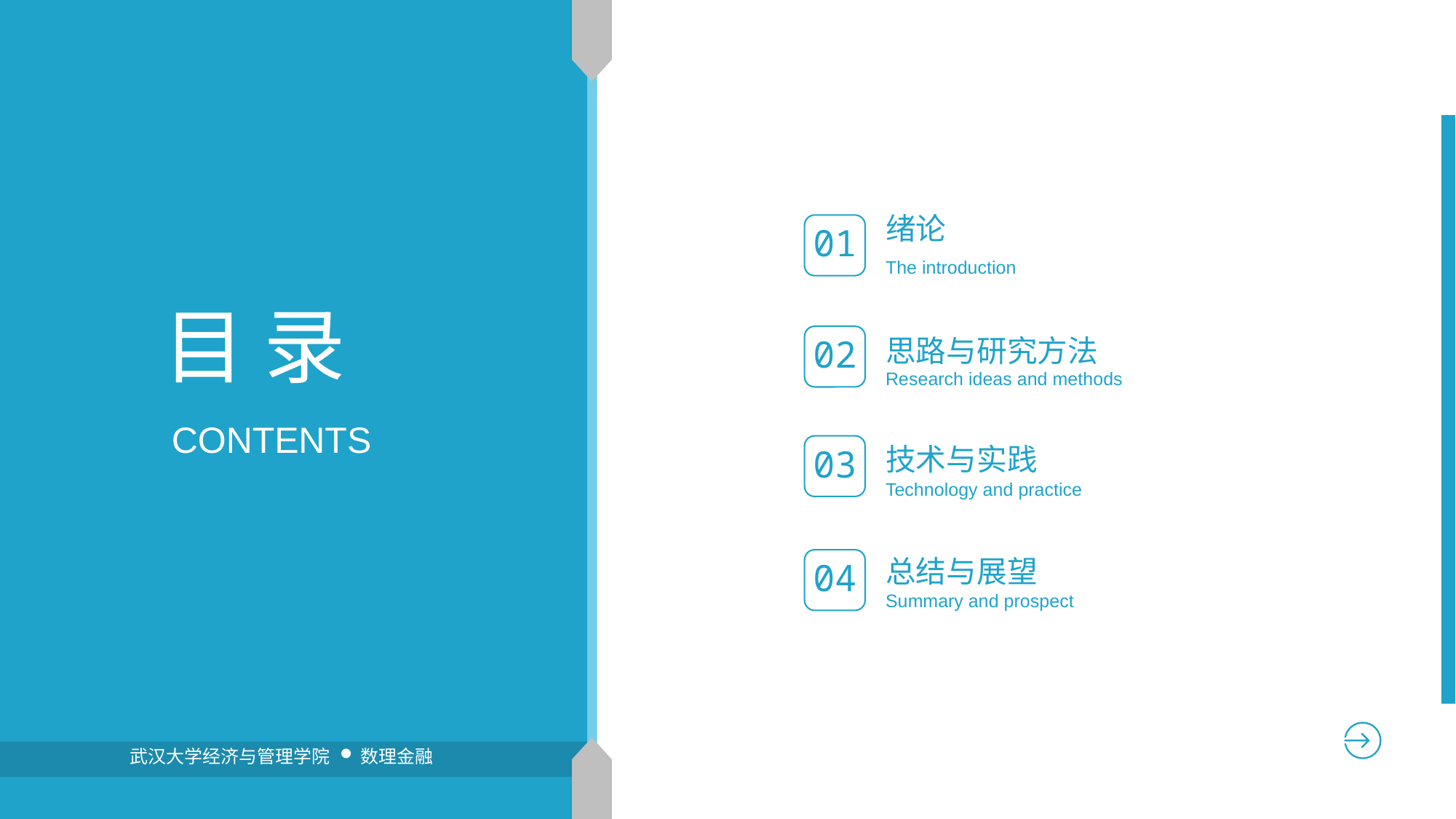

绪论

01
The introduction
目 录
思路与研究方法

02
Research ideas and methods
技术与实践

03
Technology and practice
CONTENTS
总结与展望

04
Summary and prospect

武汉大学经济与管理学院
数理金融